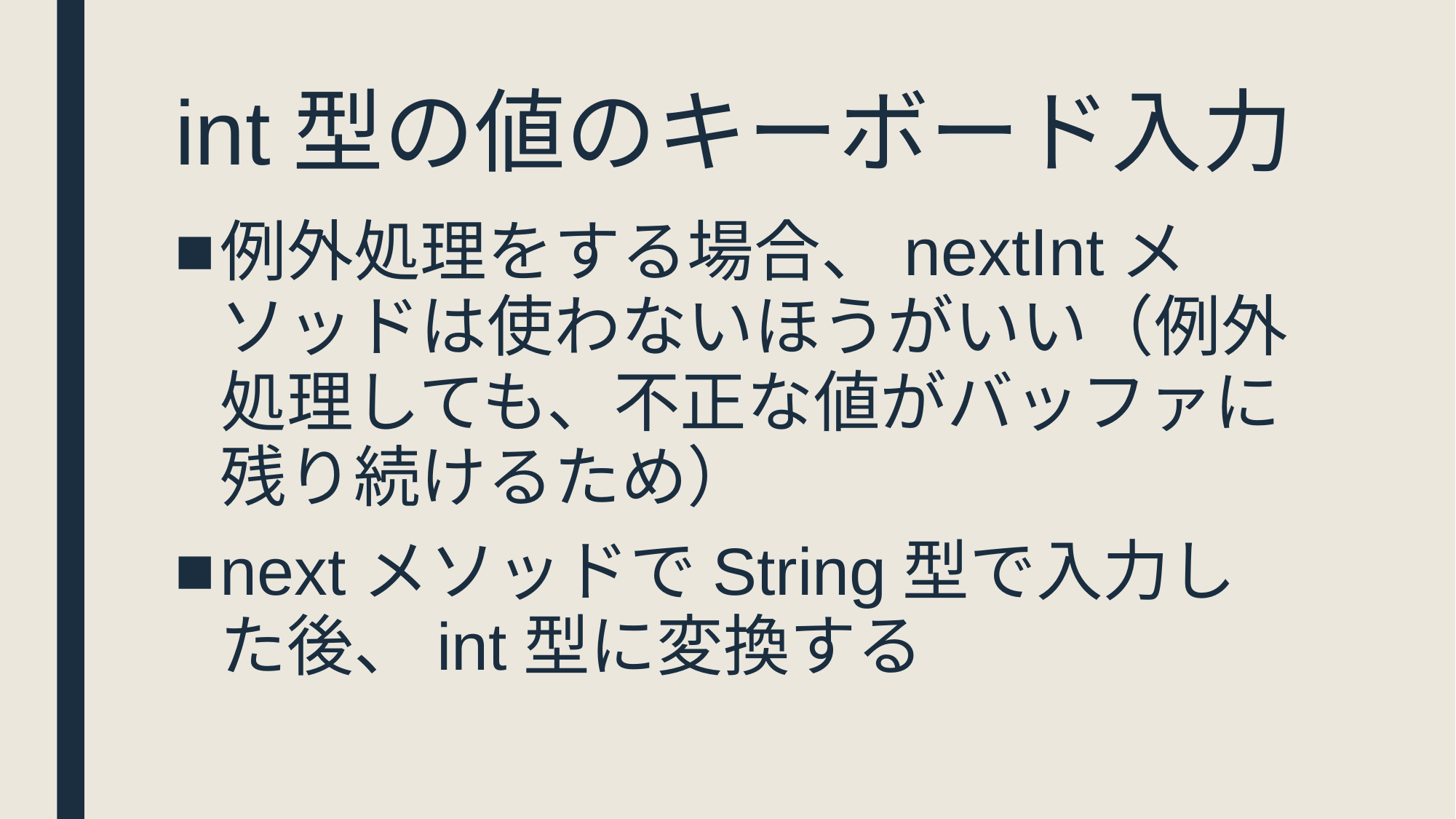

# int型の値のキーボード入力
例外処理をする場合、nextIntメソッドは使わないほうがいい（例外処理しても、不正な値がバッファに残り続けるため）
nextメソッドでString型で入力した後、int型に変換する